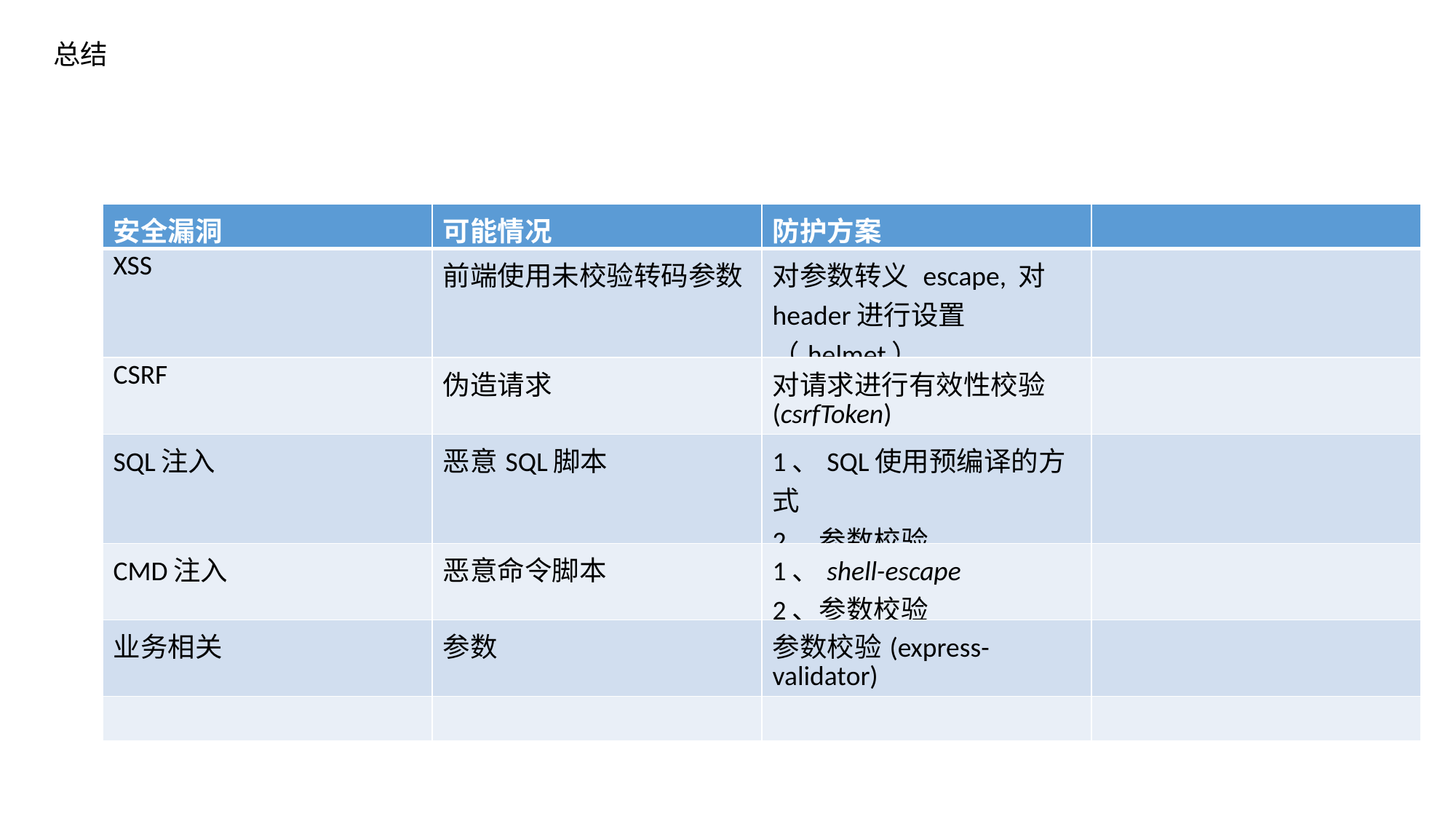

总结
| 安全漏洞 | 可能情况 | 防护方案 |  |
| --- | --- | --- | --- |
| XSS | 前端使用未校验转码参数 | 对参数转义 escape, 对header进行设置（helmet） |  |
| CSRF | 伪造请求 | 对请求进行有效性校验(csrfToken) |  |
| SQL注入 | 恶意SQL脚本 | 1、SQL使用预编译的方式 2、参数校验 |  |
| CMD注入 | 恶意命令脚本 | 1、shell-escape 2、参数校验 |  |
| 业务相关 | 参数 | 参数校验(express-validator) |  |
|  |  |  |  |